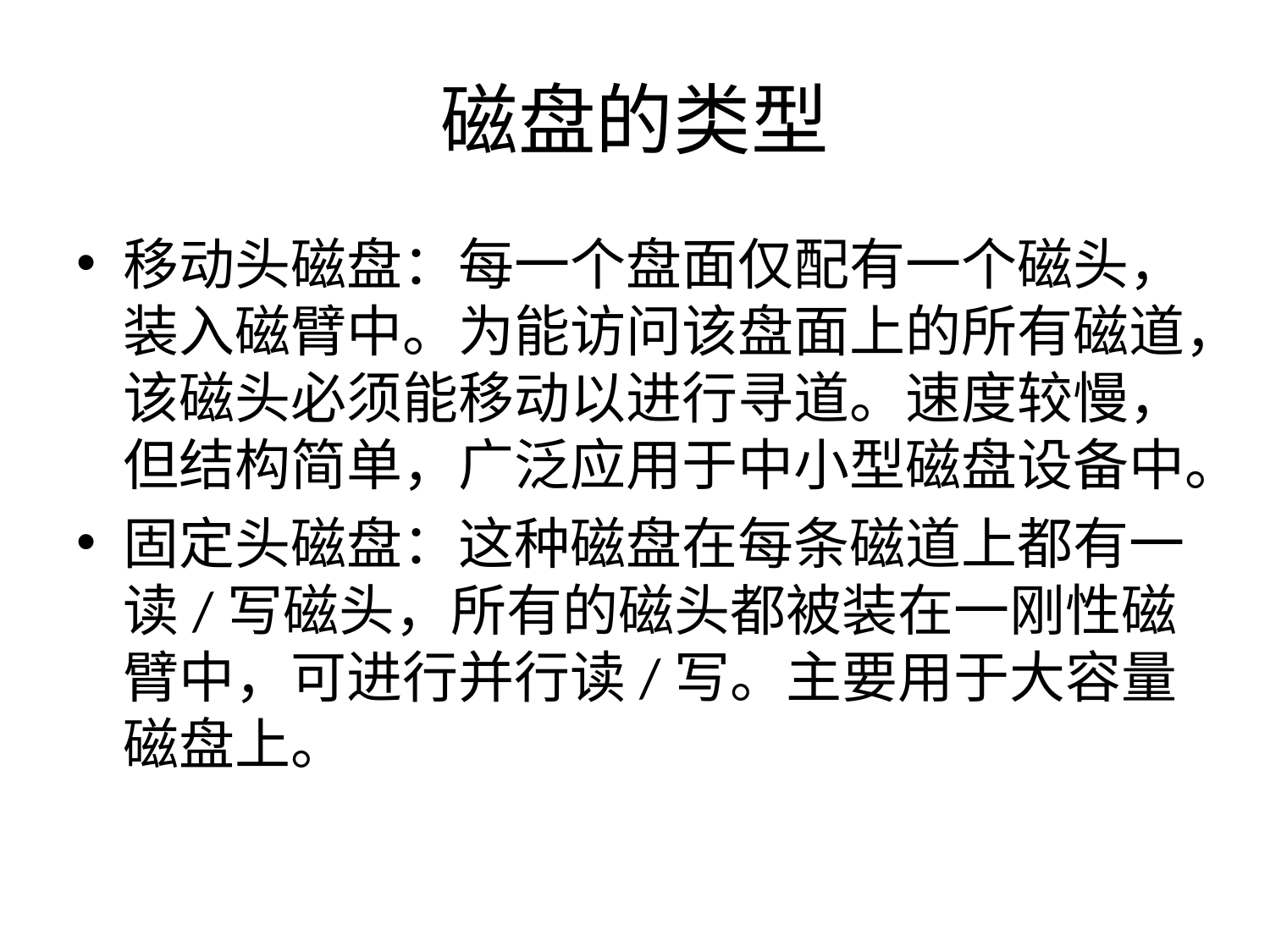

# 磁盘的类型
移动头磁盘：每一个盘面仅配有一个磁头，装入磁臂中。为能访问该盘面上的所有磁道，该磁头必须能移动以进行寻道。速度较慢，但结构简单，广泛应用于中小型磁盘设备中。
固定头磁盘：这种磁盘在每条磁道上都有一读/写磁头，所有的磁头都被装在一刚性磁臂中，可进行并行读/写。主要用于大容量磁盘上。